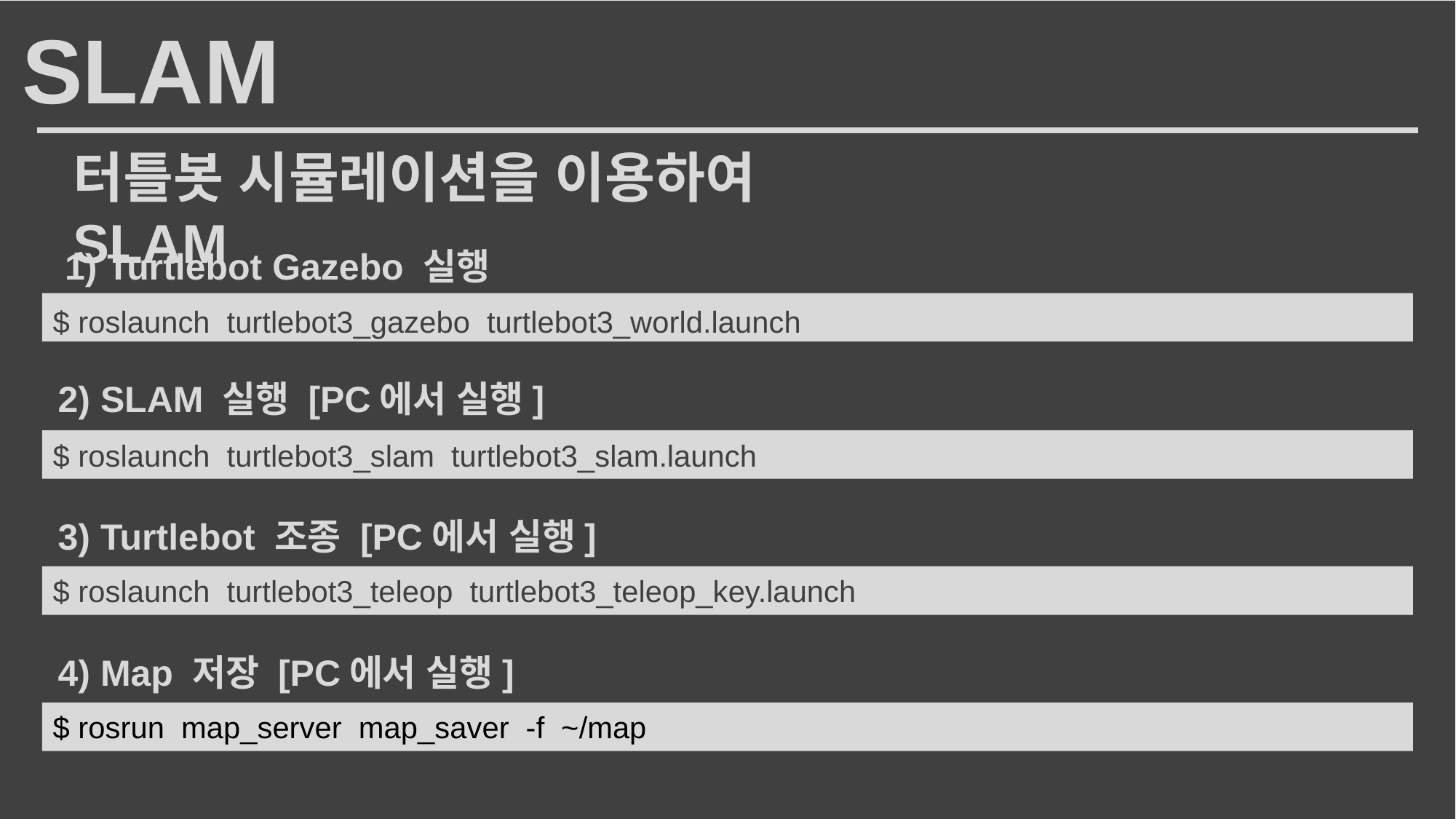

11
SLAM
터틀봇 시뮬레이션을 이용하여 SLAM
1) Turtlebot Gazebo 실행
$ roslaunch  turtlebot3_gazebo  turtlebot3_world.launch
2) SLAM 실행 [PC에서 실행]
$ roslaunch  turtlebot3_slam  turtlebot3_slam.launch
3) Turtlebot 조종 [PC에서 실행]
$ roslaunch  turtlebot3_teleop  turtlebot3_teleop_key.launch
4) Map 저장 [PC에서 실행]
$ rosrun  map_server  map_saver  -f  ~/map